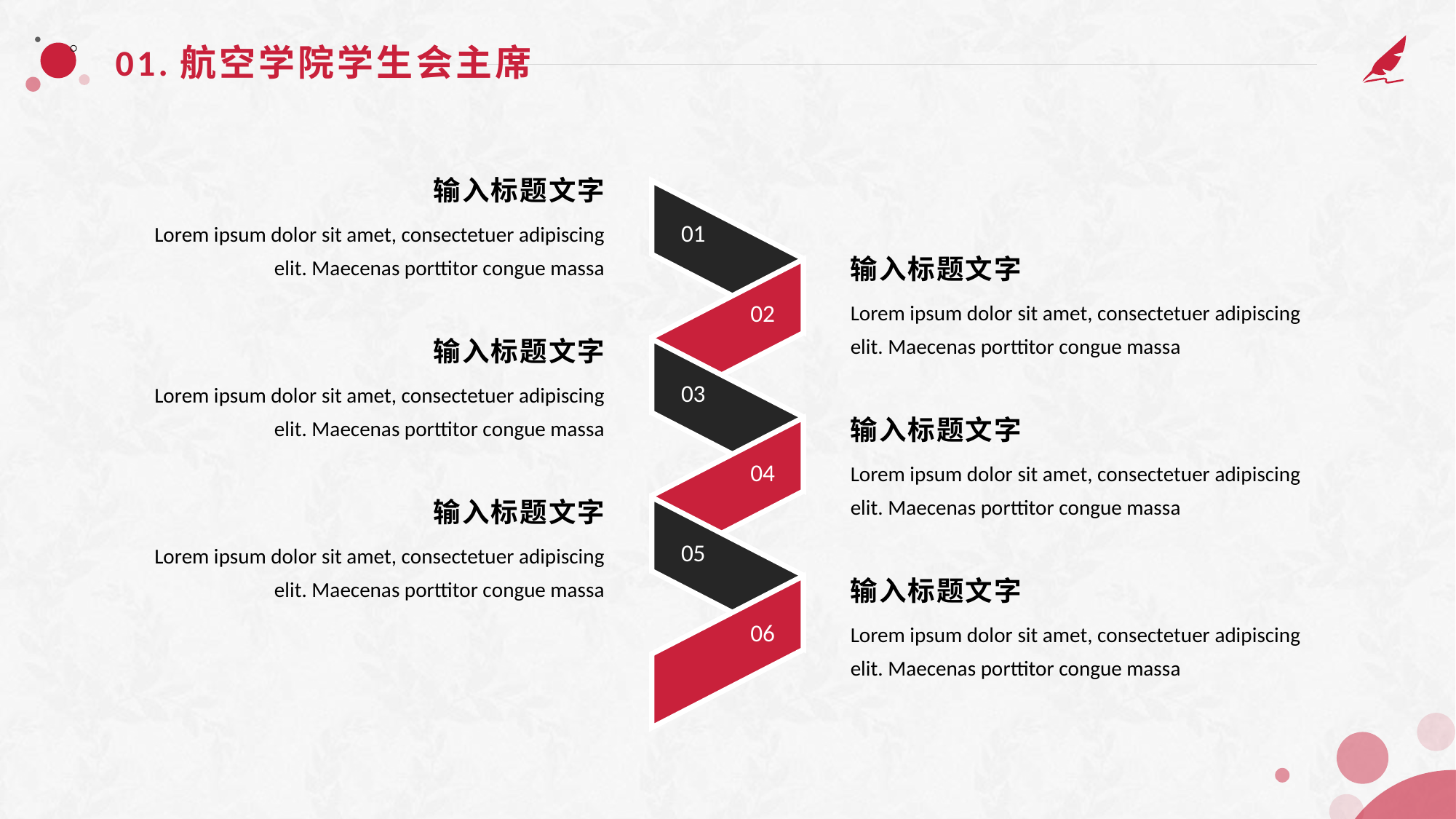

# 01.航空学院学生会主席
输入标题文字
Lorem ipsum dolor sit amet, consectetuer adipiscing elit. Maecenas porttitor congue massa

01
输入标题文字
Lorem ipsum dolor sit amet, consectetuer adipiscing elit. Maecenas porttitor congue massa
02
输入标题文字
Lorem ipsum dolor sit amet, consectetuer adipiscing elit. Maecenas porttitor congue massa
03
输入标题文字
Lorem ipsum dolor sit amet, consectetuer adipiscing elit. Maecenas porttitor congue massa
04
输入标题文字
Lorem ipsum dolor sit amet, consectetuer adipiscing elit. Maecenas porttitor congue massa
05
输入标题文字
Lorem ipsum dolor sit amet, consectetuer adipiscing elit. Maecenas porttitor congue massa
06